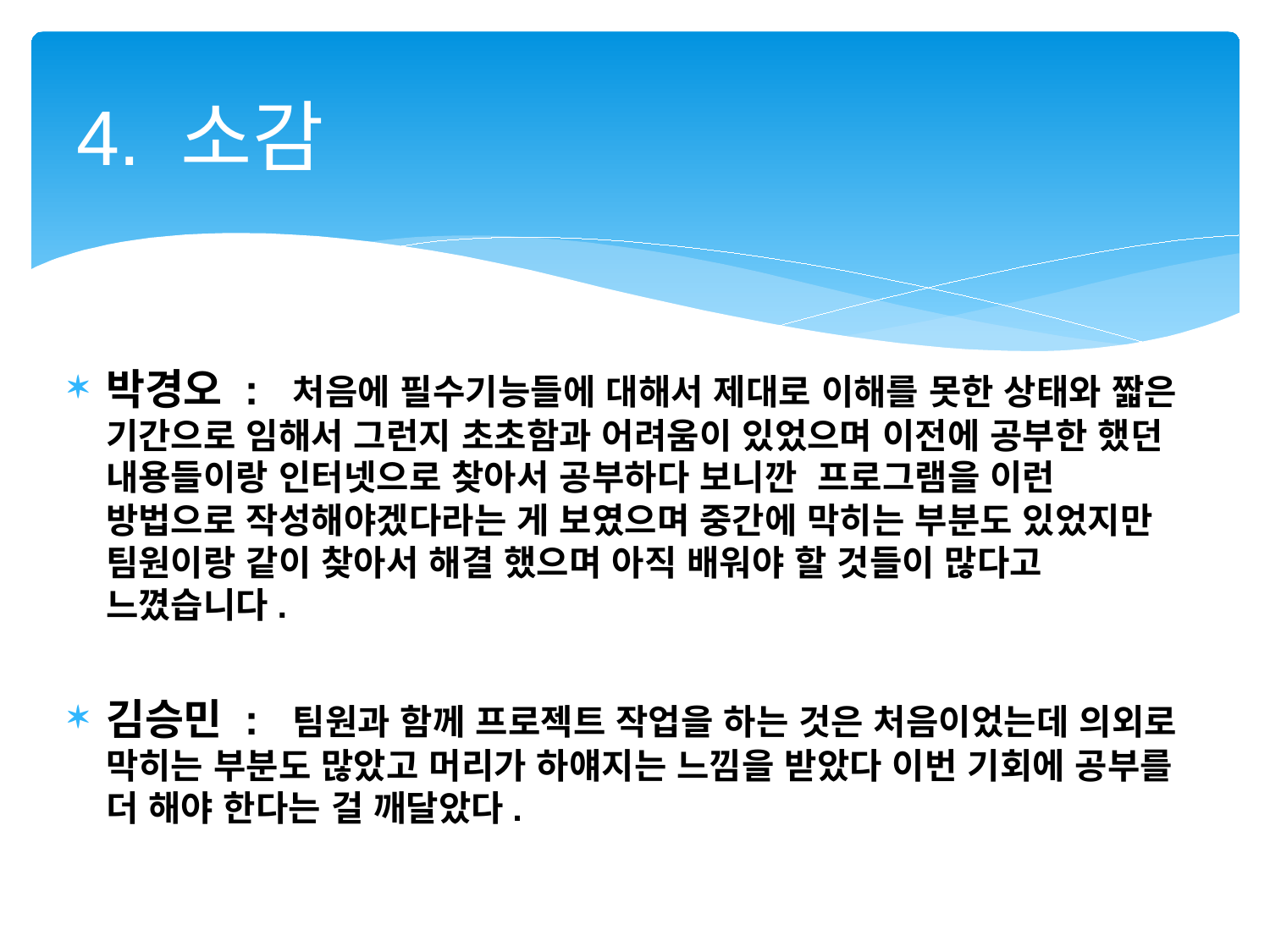

# 4. 소감
박경오 :  처음에 필수기능들에 대해서 제대로 이해를 못한 상태와 짧은 기간으로 임해서 그런지 초초함과 어려움이 있었으며 이전에 공부한 했던 내용들이랑 인터넷으로 찾아서 공부하다 보니깐  프로그램을 이런 방법으로 작성해야겠다라는 게 보였으며 중간에 막히는 부분도 있었지만 팀원이랑 같이 찾아서 해결 했으며 아직 배워야 할 것들이 많다고 느꼈습니다.

김승민 :  팀원과 함께 프로젝트 작업을 하는 것은 처음이었는데 의외로 막히는 부분도 많았고 머리가 하얘지는 느낌을 받았다 이번 기회에 공부를 더 해야 한다는 걸 깨달았다.